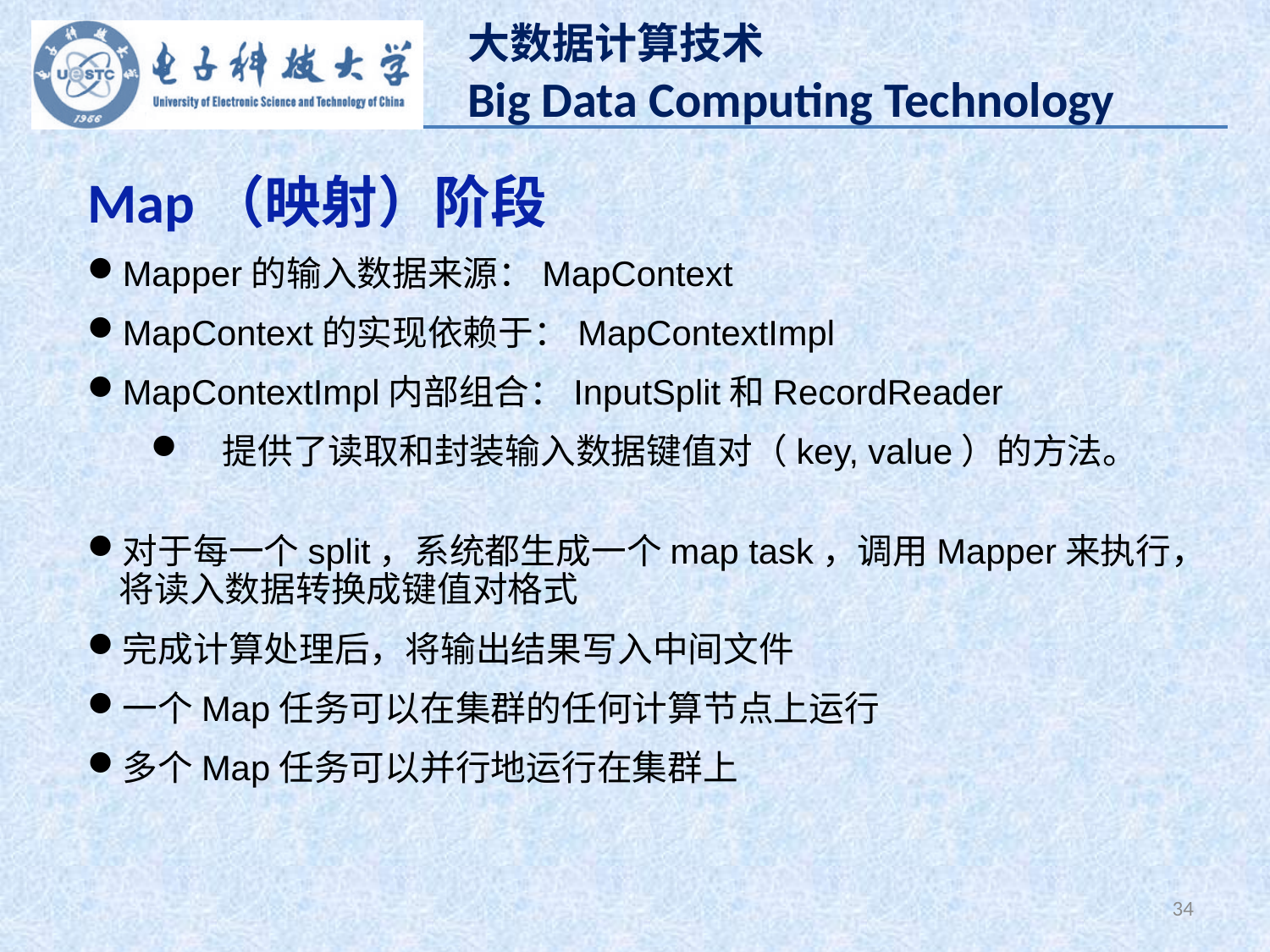

Map（映射）阶段
Mapper的输入数据来源：MapContext
MapContext的实现依赖于：MapContextImpl
MapContextImpl内部组合：InputSplit和RecordReader
  提供了读取和封装输入数据键值对（key, value）的方法。
对于每一个split，系统都生成一个map task，调用Mapper来执行，将读入数据转换成键值对格式
完成计算处理后，将输出结果写入中间文件
一个Map任务可以在集群的任何计算节点上运行
多个Map任务可以并行地运行在集群上
34